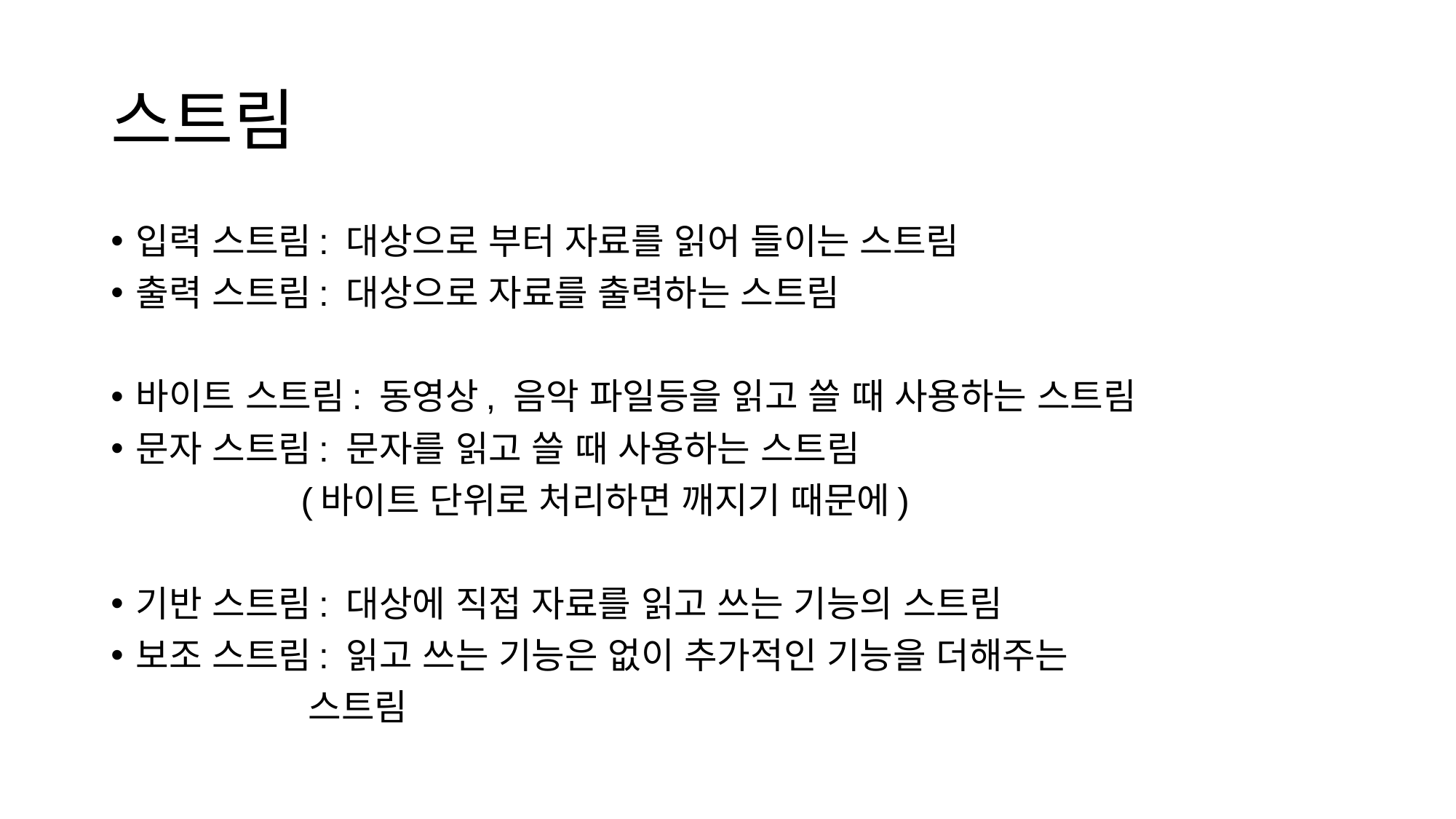

# 스트림
입력 스트림: 대상으로 부터 자료를 읽어 들이는 스트림
출력 스트림: 대상으로 자료를 출력하는 스트림

바이트 스트림: 동영상, 음악 파일등을 읽고 쓸 때 사용하는 스트림
문자 스트림: 문자를 읽고 쓸 때 사용하는 스트림
                   (바이트 단위로 처리하면 깨지기 때문에)

기반 스트림: 대상에 직접 자료를 읽고 쓰는 기능의 스트림
보조 스트림: 읽고 쓰는 기능은 없이 추가적인 기능을 더해주는
                   스트림